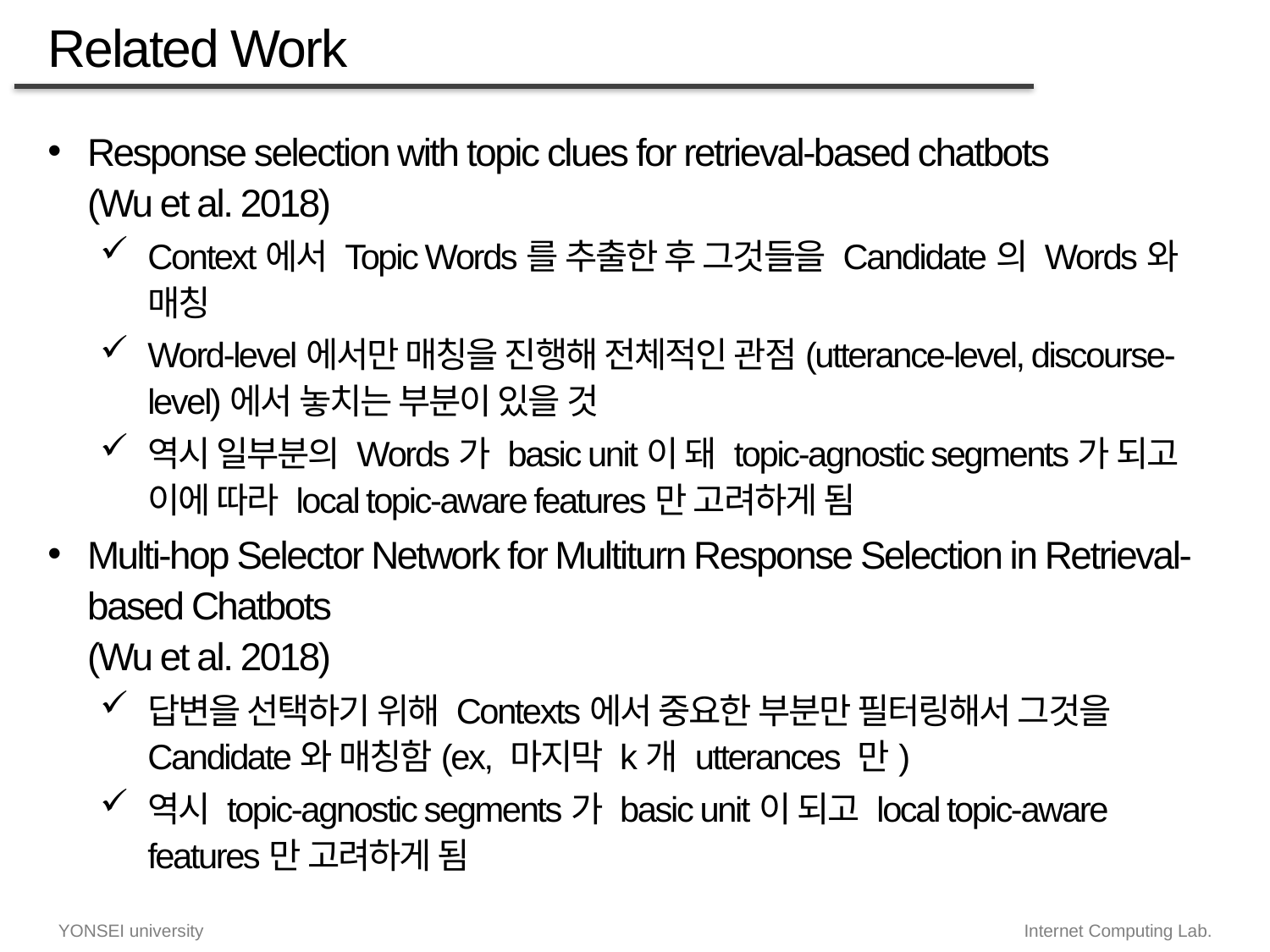

# Related Work
Response selection with topic clues for retrieval-based chatbots
(Wu et al. 2018)
Context에서 Topic Words를 추출한 후 그것들을 Candidate의 Words와 매칭
Word-level에서만 매칭을 진행해 전체적인 관점(utterance-level, discourse-level)에서 놓치는 부분이 있을 것
역시 일부분의 Words가 basic unit이 돼 topic-agnostic segments가 되고 이에 따라 local topic-aware features만 고려하게 됨
Multi-hop Selector Network for Multiturn Response Selection in Retrieval-based Chatbots
(Wu et al. 2018)
답변을 선택하기 위해 Contexts에서 중요한 부분만 필터링해서 그것을 Candidate와 매칭함(ex, 마지막 k개 utterances 만)
역시 topic-agnostic segments가 basic unit이 되고 local topic-aware features만 고려하게 됨